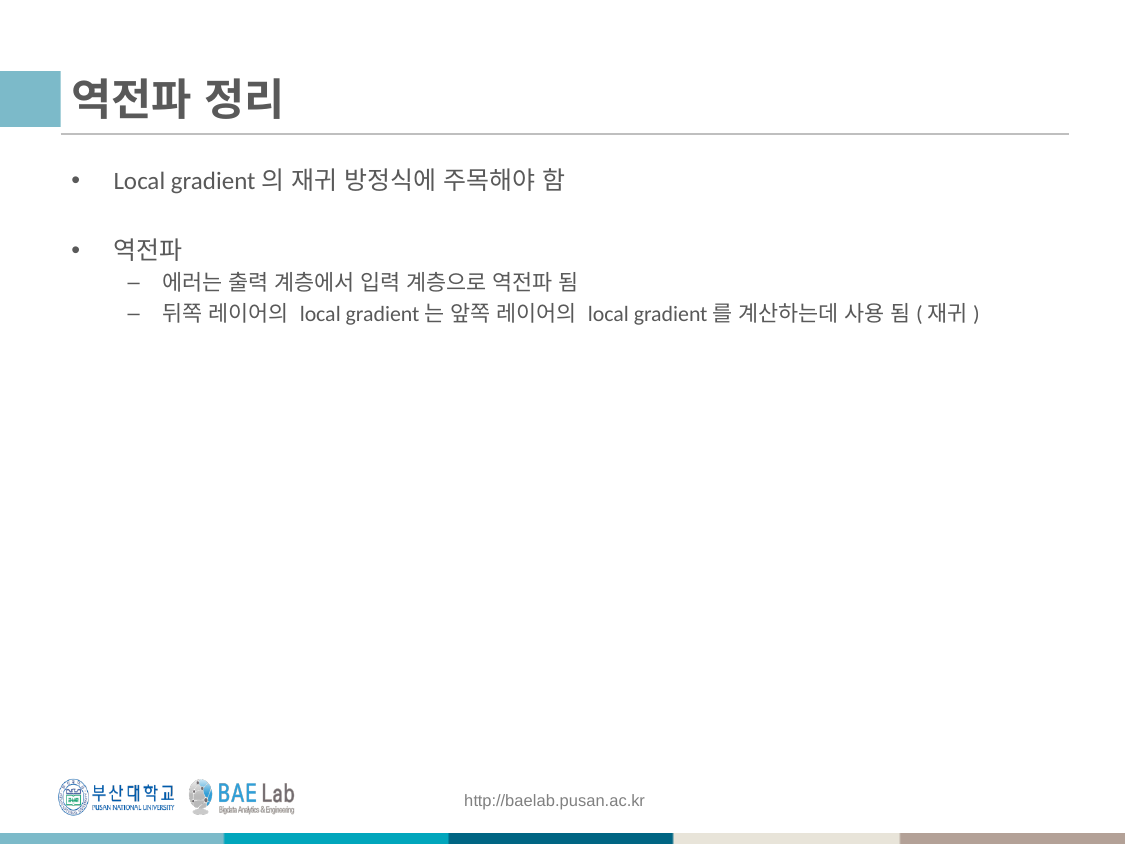

# 역전파 정리
Local gradient의 재귀 방정식에 주목해야 함

역전파
에러는 출력 계층에서 입력 계층으로 역전파 됨
뒤쪽 레이어의 local gradient는 앞쪽 레이어의 local gradient를 계산하는데 사용 됨(재귀)